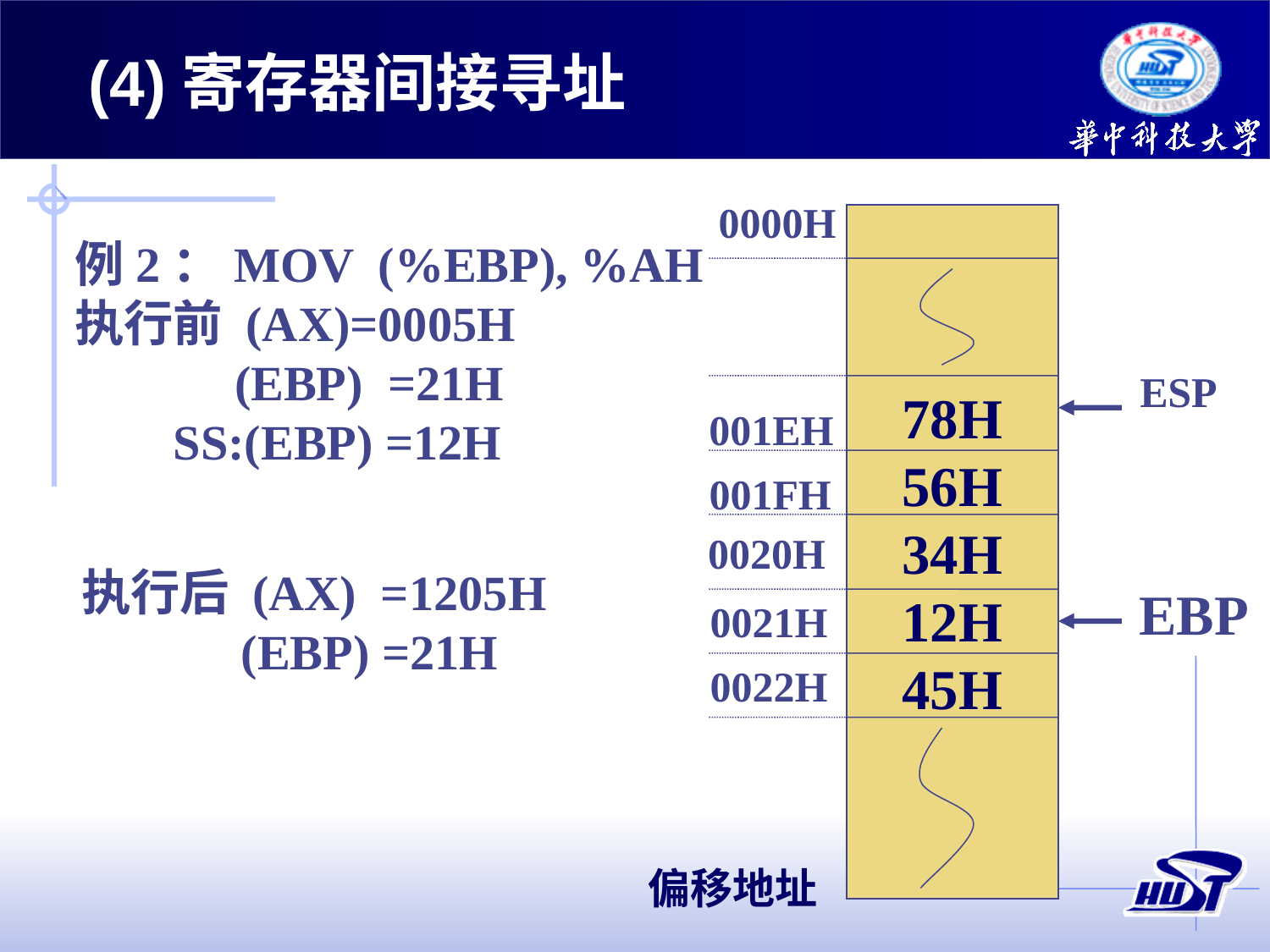

(4)寄存器间接寻址
0000H
78H
56H
34H
12H
45H

ESP

001EH

001FH

0020H
EBP
0021H

0022H

偏移地址
例2：MOV  (%EBP), %AH
执行前 (AX)=0005H
             (EBP)  =21H
        SS:(EBP) =12H
执行后 (AX)  =1205H
             (EBP) =21H